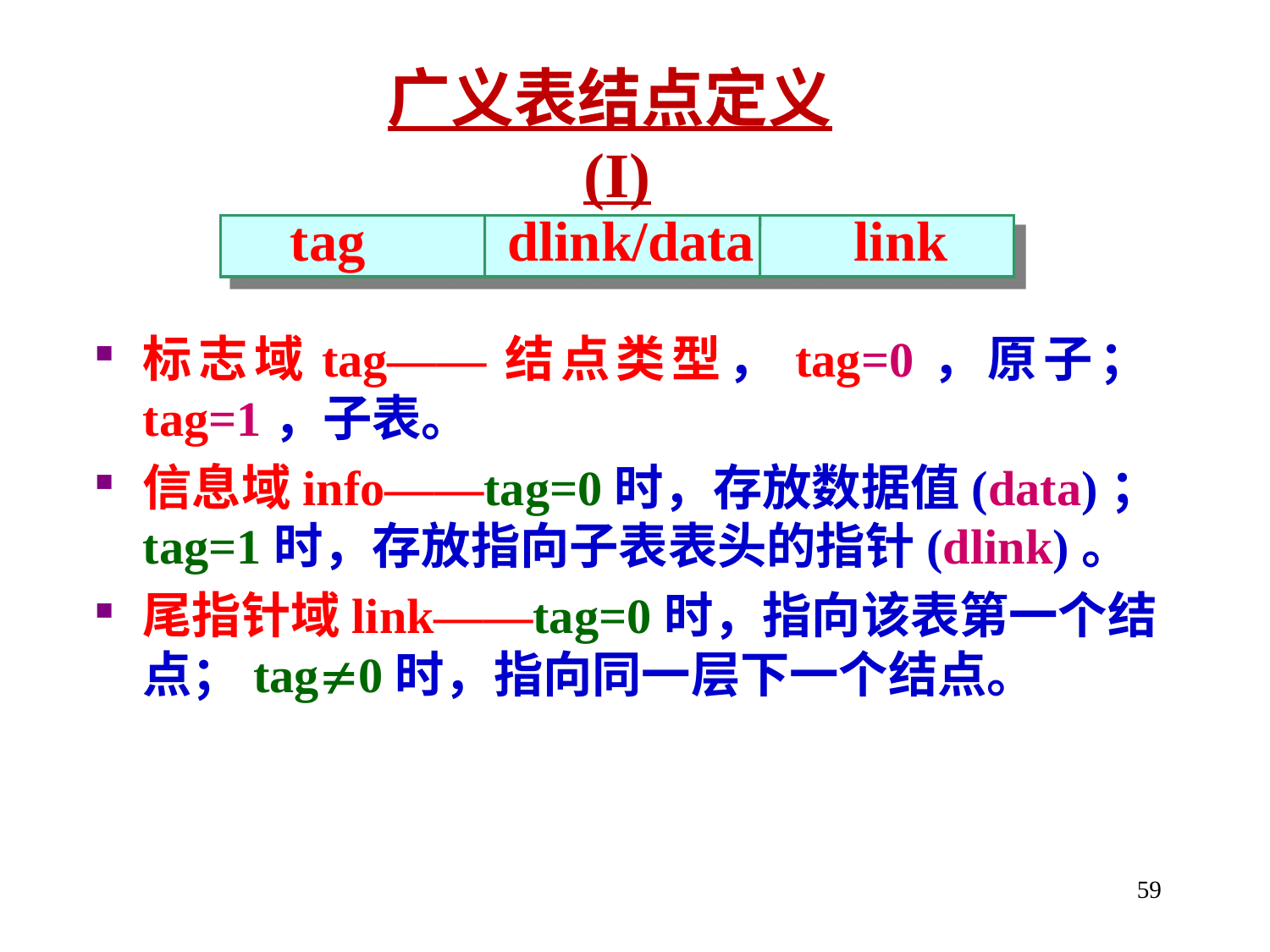

广义表结点定义(I)
tag          dlink/data       link

标志域tag——结点类型，tag=0，原子；tag=1，子表。
信息域info——tag=0时，存放数据值(data)；tag=1时，存放指向子表表头的指针(dlink)。
尾指针域link——tag=0时，指向该表第一个结点；tag≠0时，指向同一层下一个结点。
59